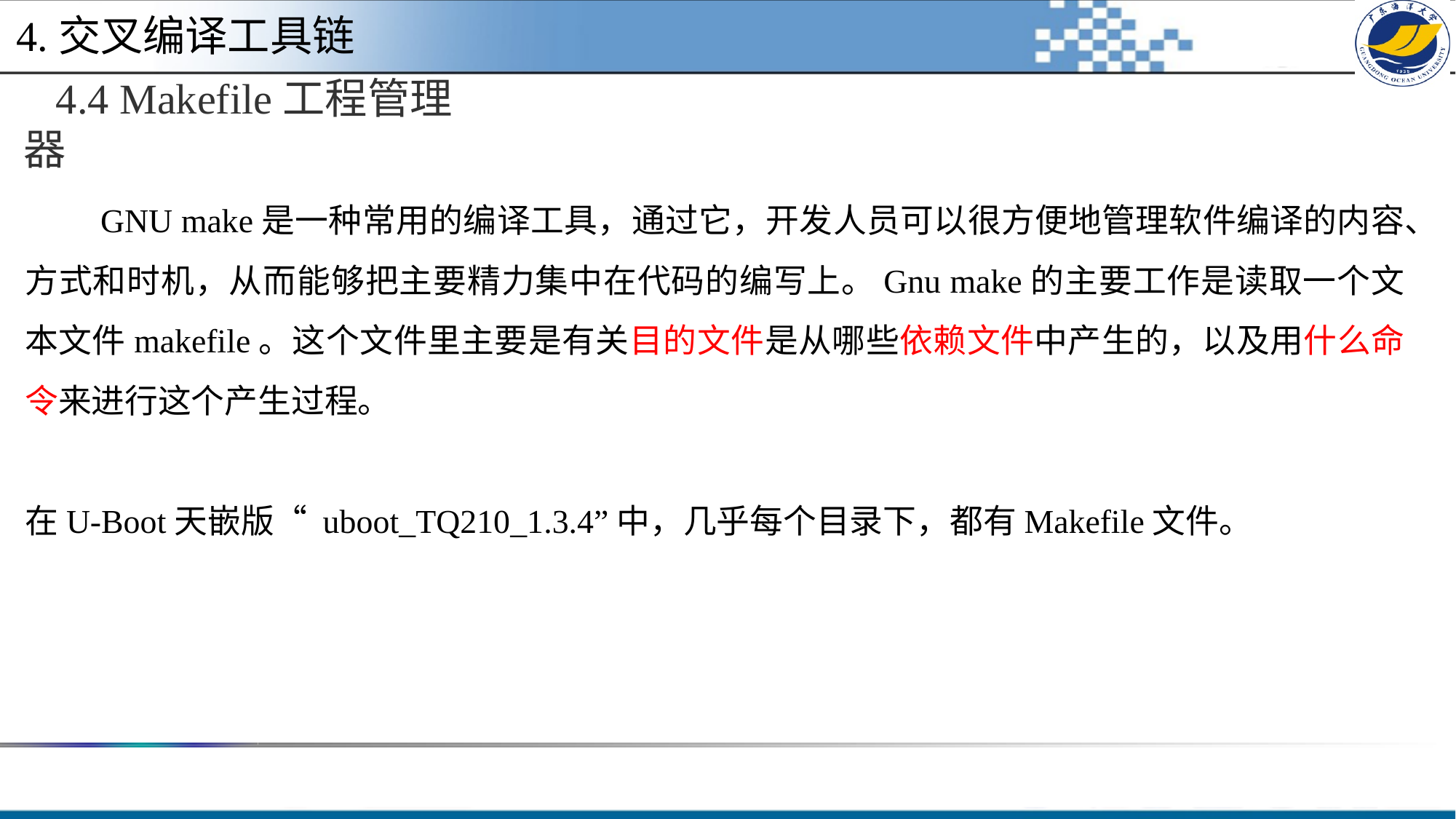

4.交叉编译工具链

4.4 Makefile工程管理器
        GNU make是一种常用的编译工具，通过它，开发人员可以很方便地管理软件编译的内容、方式和时机，从而能够把主要精力集中在代码的编写上。Gnu make的主要工作是读取一个文本文件makefile。这个文件里主要是有关目的文件是从哪些依赖文件中产生的，以及用什么命令来进行这个产生过程。

在U-Boot天嵌版“ uboot_TQ210_1.3.4”中，几乎每个目录下，都有Makefile文件。